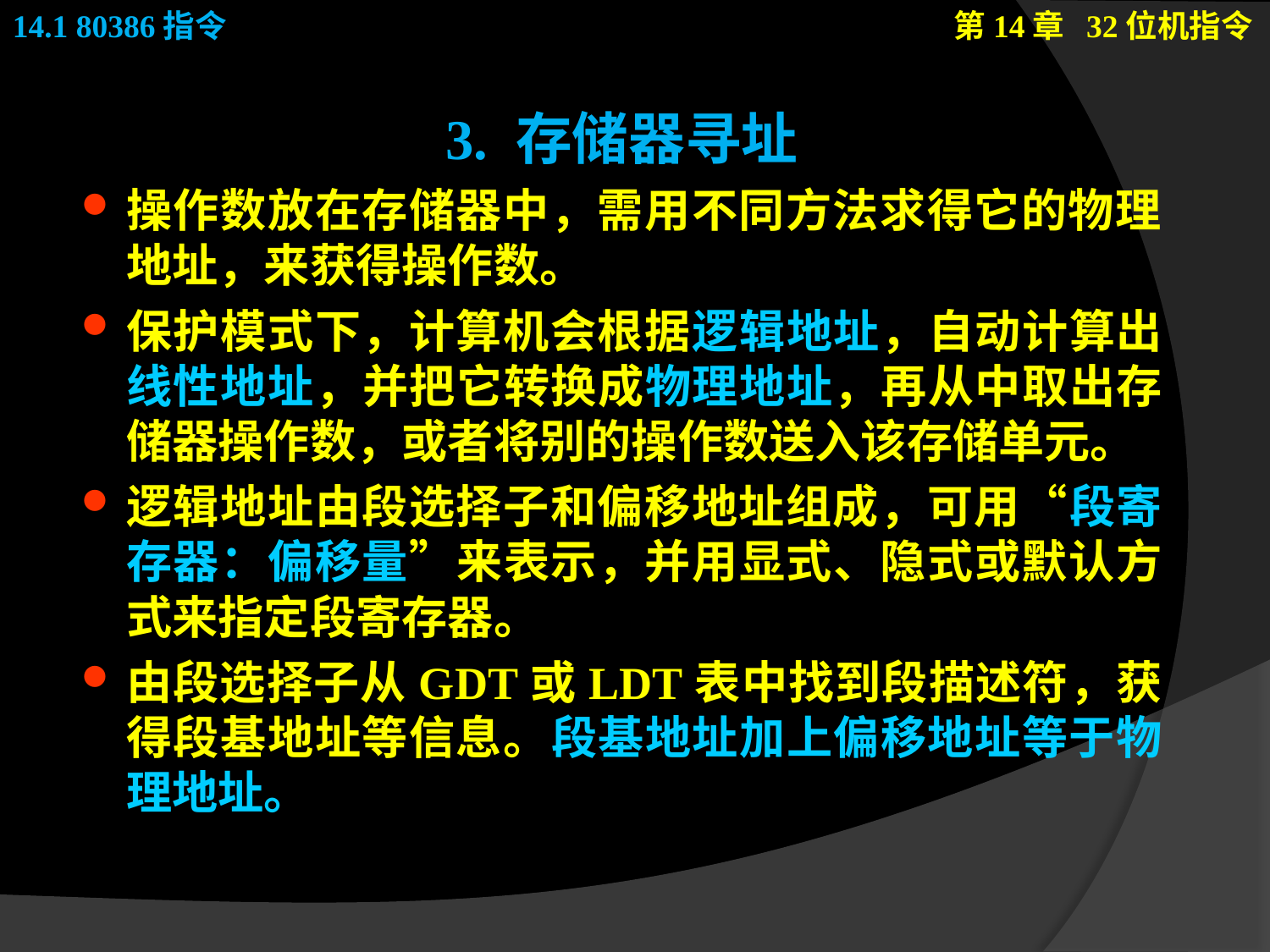

3. 存储器寻址
操作数放在存储器中，需用不同方法求得它的物理地址，来获得操作数。
保护模式下，计算机会根据逻辑地址，自动计算出线性地址，并把它转换成物理地址，再从中取出存储器操作数，或者将别的操作数送入该存储单元。
逻辑地址由段选择子和偏移地址组成，可用“段寄存器：偏移量”来表示，并用显式、隐式或默认方式来指定段寄存器。
由段选择子从GDT或LDT表中找到段描述符，获得段基地址等信息。段基地址加上偏移地址等于物理地址。